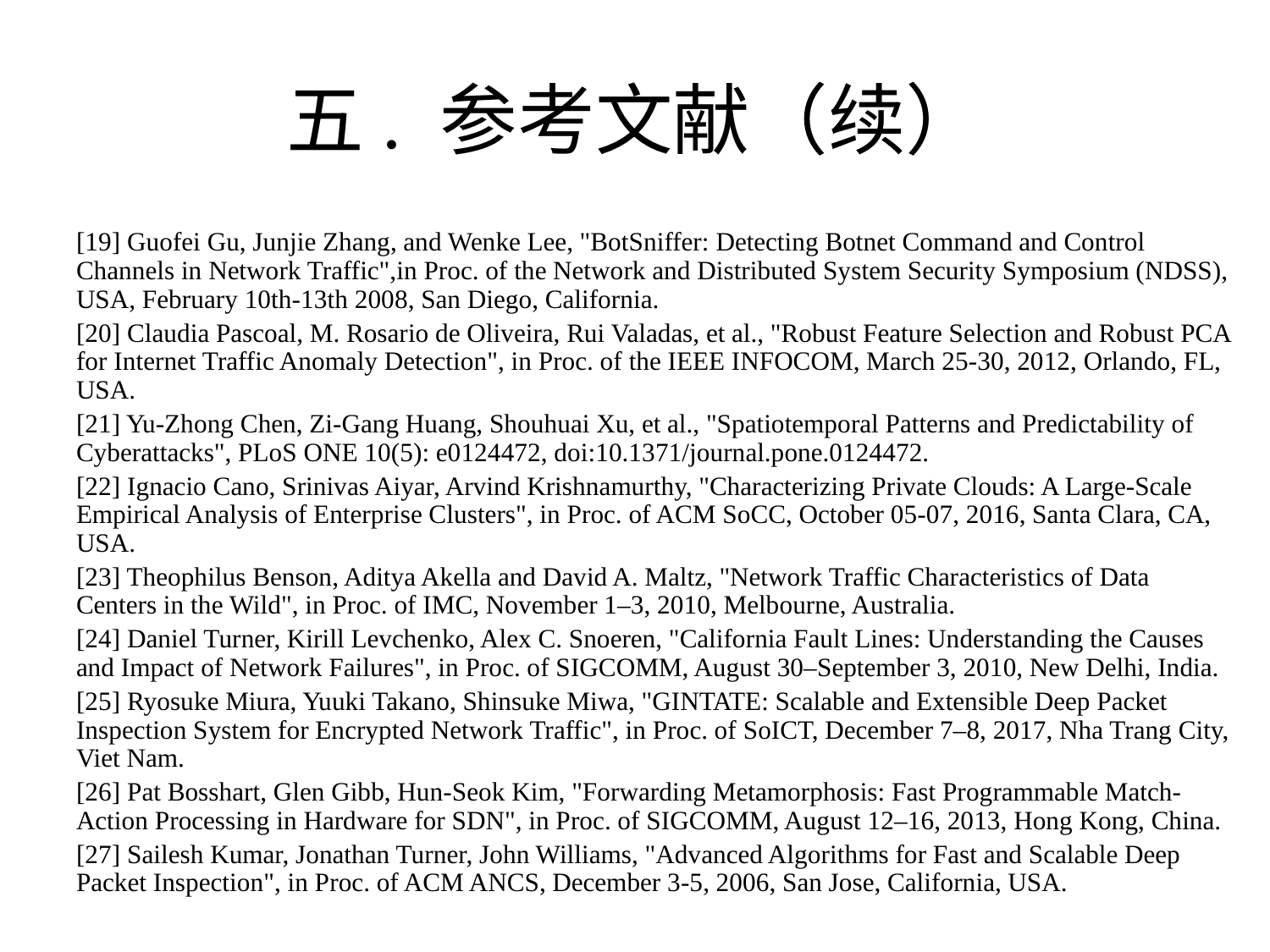

# 五. 参考文献（续）
[19] Guofei Gu, Junjie Zhang, and Wenke Lee, "BotSniffer: Detecting Botnet Command and Control Channels in Network Traffic",in Proc. of the Network and Distributed System Security Symposium (NDSS), USA, February 10th-13th 2008, San Diego, California.
[20] Claudia Pascoal, M. Rosario de Oliveira, Rui Valadas, et al., "Robust Feature Selection and Robust PCA for Internet Traffic Anomaly Detection", in Proc. of the IEEE INFOCOM, March 25-30, 2012, Orlando, FL, USA.
[21] Yu-Zhong Chen, Zi-Gang Huang, Shouhuai Xu, et al., "Spatiotemporal Patterns and Predictability of Cyberattacks", PLoS ONE 10(5): e0124472, doi:10.1371/journal.pone.0124472.
[22] Ignacio Cano, Srinivas Aiyar, Arvind Krishnamurthy, "Characterizing Private Clouds: A Large-Scale Empirical Analysis of Enterprise Clusters", in Proc. of ACM SoCC, October 05-07, 2016, Santa Clara, CA, USA.
[23] Theophilus Benson, Aditya Akella and David A. Maltz, "Network Traffic Characteristics of Data Centers in the Wild", in Proc. of IMC, November 1–3, 2010, Melbourne, Australia.
[24] Daniel Turner, Kirill Levchenko, Alex C. Snoeren, "California Fault Lines: Understanding the Causes and Impact of Network Failures", in Proc. of SIGCOMM, August 30–September 3, 2010, New Delhi, India.
[25] Ryosuke Miura, Yuuki Takano, Shinsuke Miwa, "GINTATE: Scalable and Extensible Deep Packet Inspection System for Encrypted Network Traffic", in Proc. of SoICT, December 7–8, 2017, Nha Trang City, Viet Nam.
[26] Pat Bosshart, Glen Gibb, Hun-Seok Kim, "Forwarding Metamorphosis: Fast Programmable Match-Action Processing in Hardware for SDN", in Proc. of SIGCOMM, August 12–16, 2013, Hong Kong, China.
[27] Sailesh Kumar, Jonathan Turner, John Williams, "Advanced Algorithms for Fast and Scalable Deep Packet Inspection", in Proc. of ACM ANCS, December 3-5, 2006, San Jose, California, USA.